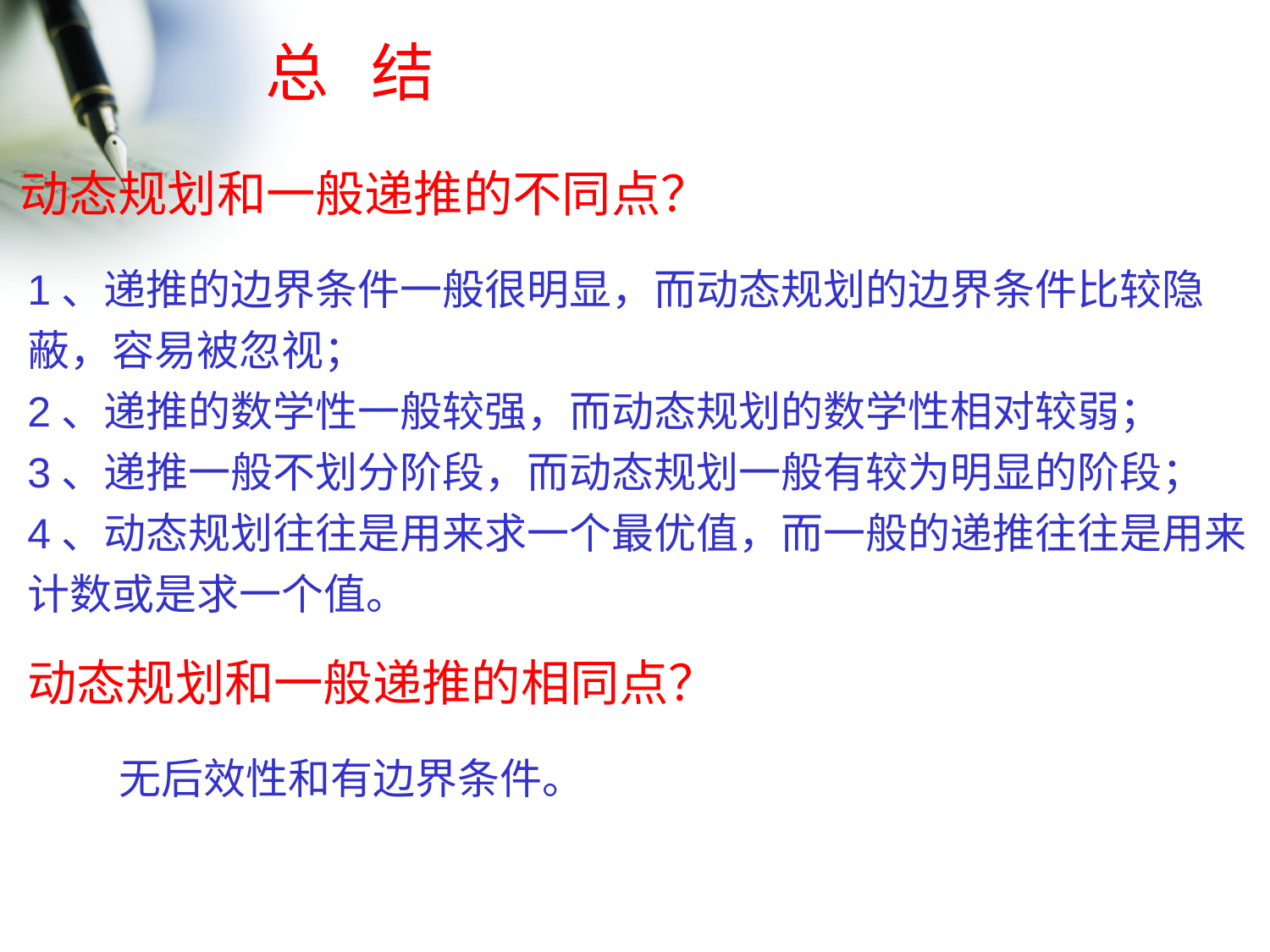

总   结
动态规划和一般递推的不同点？
1、递推的边界条件一般很明显，而动态规划的边界条件比较隐蔽，容易被忽视；
2、递推的数学性一般较强，而动态规划的数学性相对较弱；
3、递推一般不划分阶段，而动态规划一般有较为明显的阶段；
4、动态规划往往是用来求一个最优值，而一般的递推往往是用来计数或是求一个值。
动态规划和一般递推的相同点？
无后效性和有边界条件。